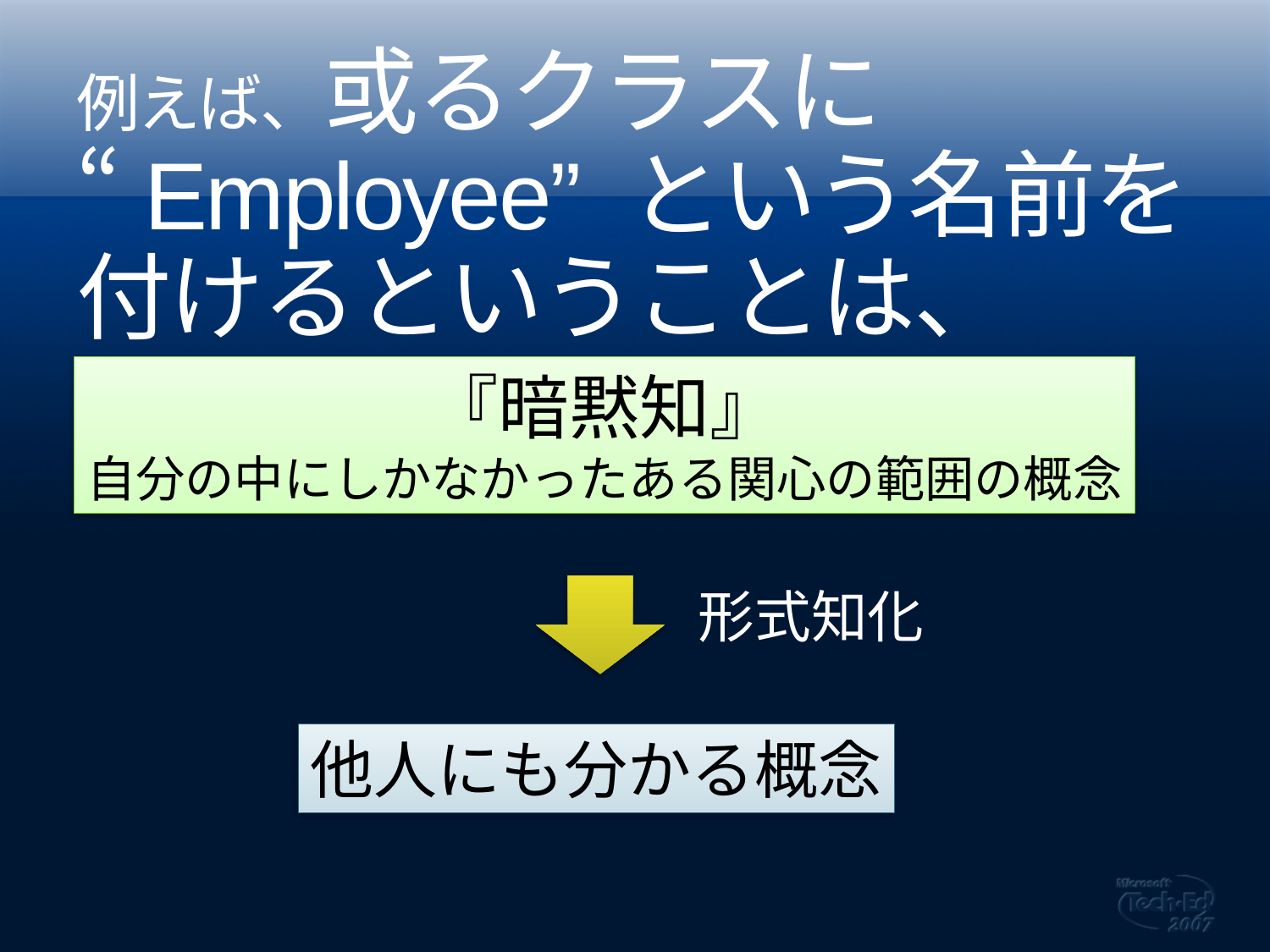

# 例えば、或るクラスに “Employee” という名前を付けるということは、
『暗黙知』
自分の中にしかなかったある関心の範囲の概念

形式知化
他人にも分かる概念